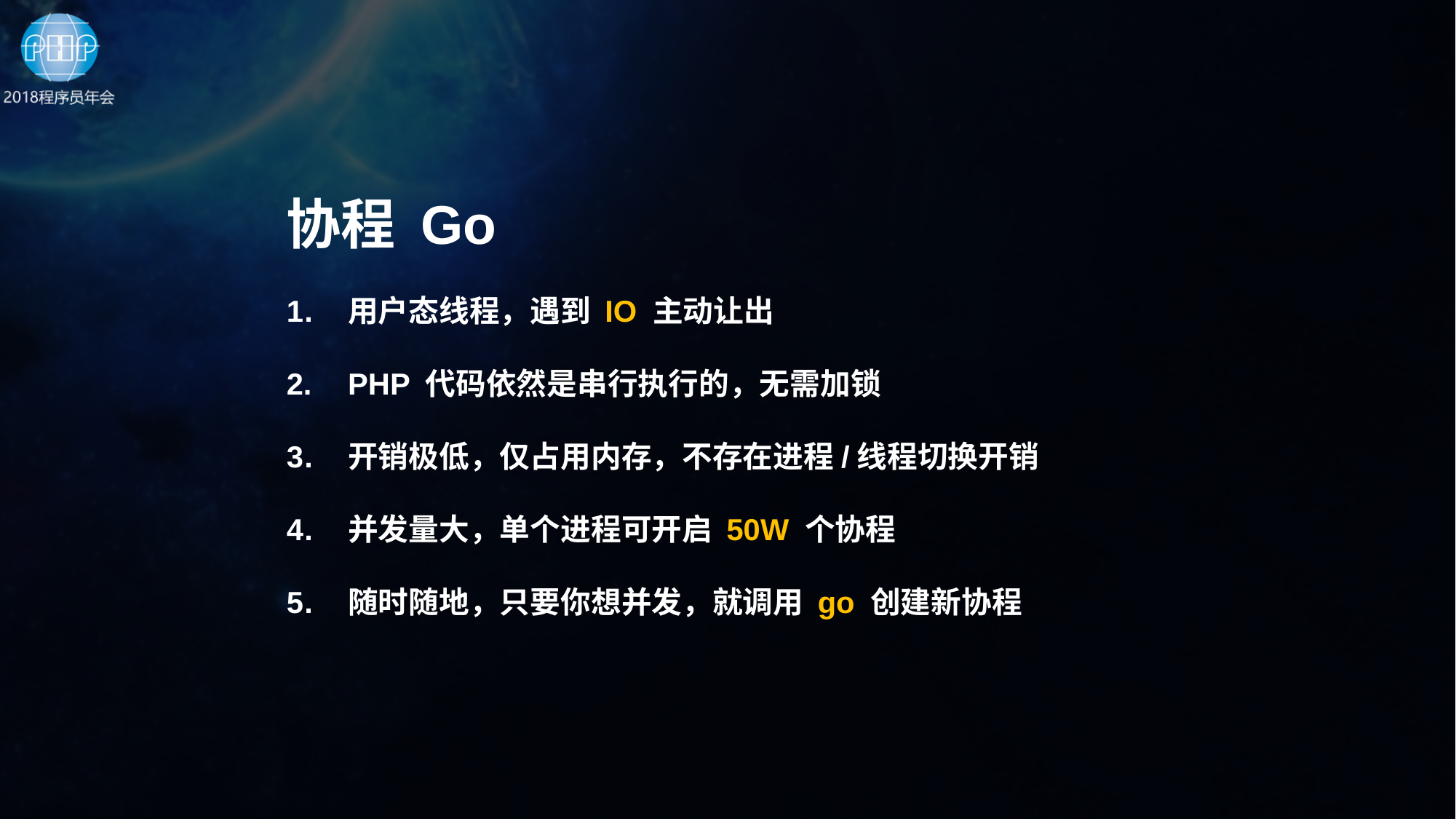

协程 Go
用户态线程，遇到 IO 主动让出
PHP 代码依然是串行执行的，无需加锁
开销极低，仅占用内存，不存在进程/线程切换开销
并发量大，单个进程可开启 50W 个协程
随时随地，只要你想并发，就调用 go 创建新协程